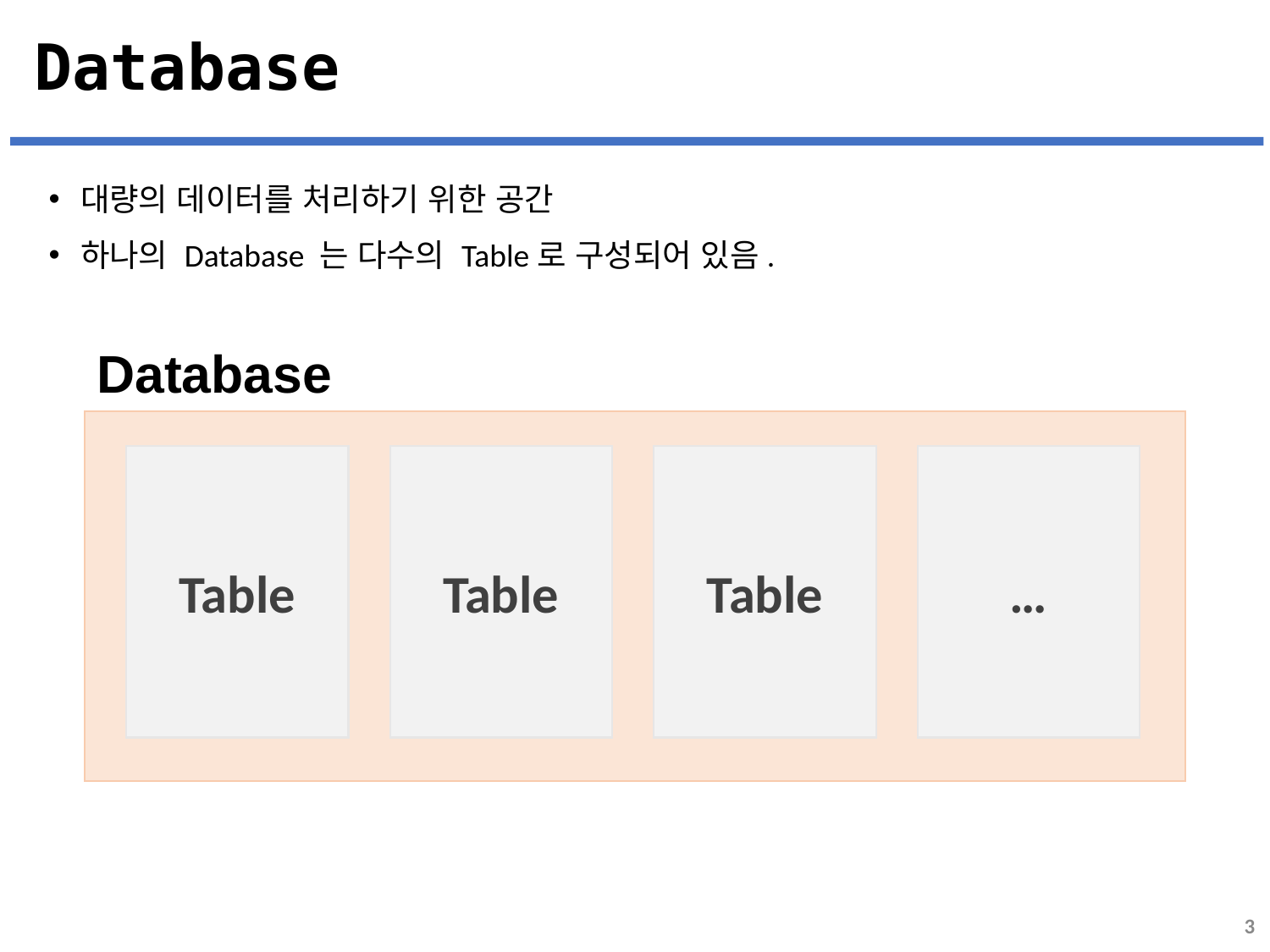

# Database
대량의 데이터를 처리하기 위한 공간
하나의 Database 는 다수의 Table로 구성되어 있음.

Database

Table
Table
Table
…
3